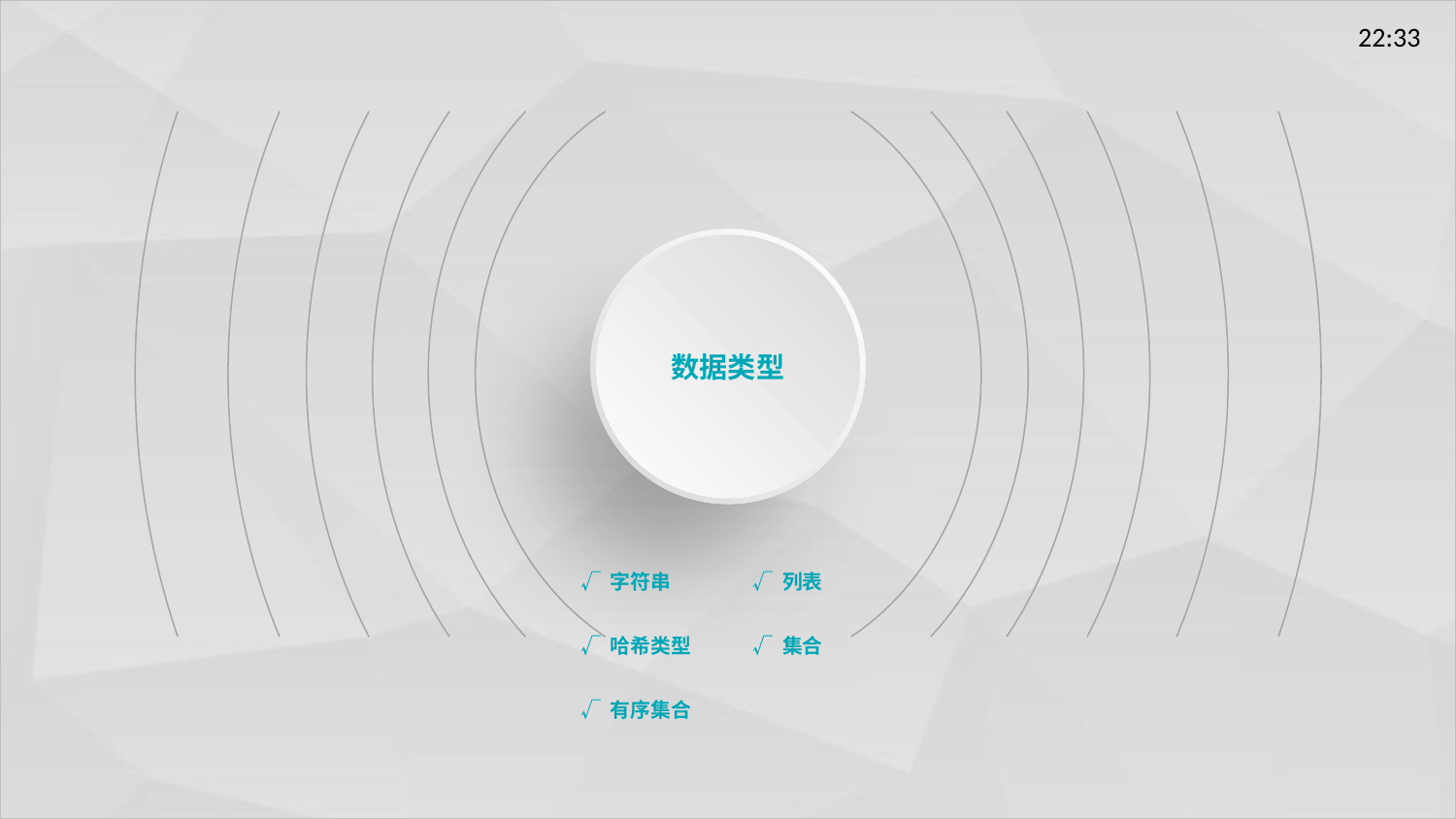

数据类型
√ 字符串
√ 列表
√ 哈希类型
√ 集合
√ 有序集合